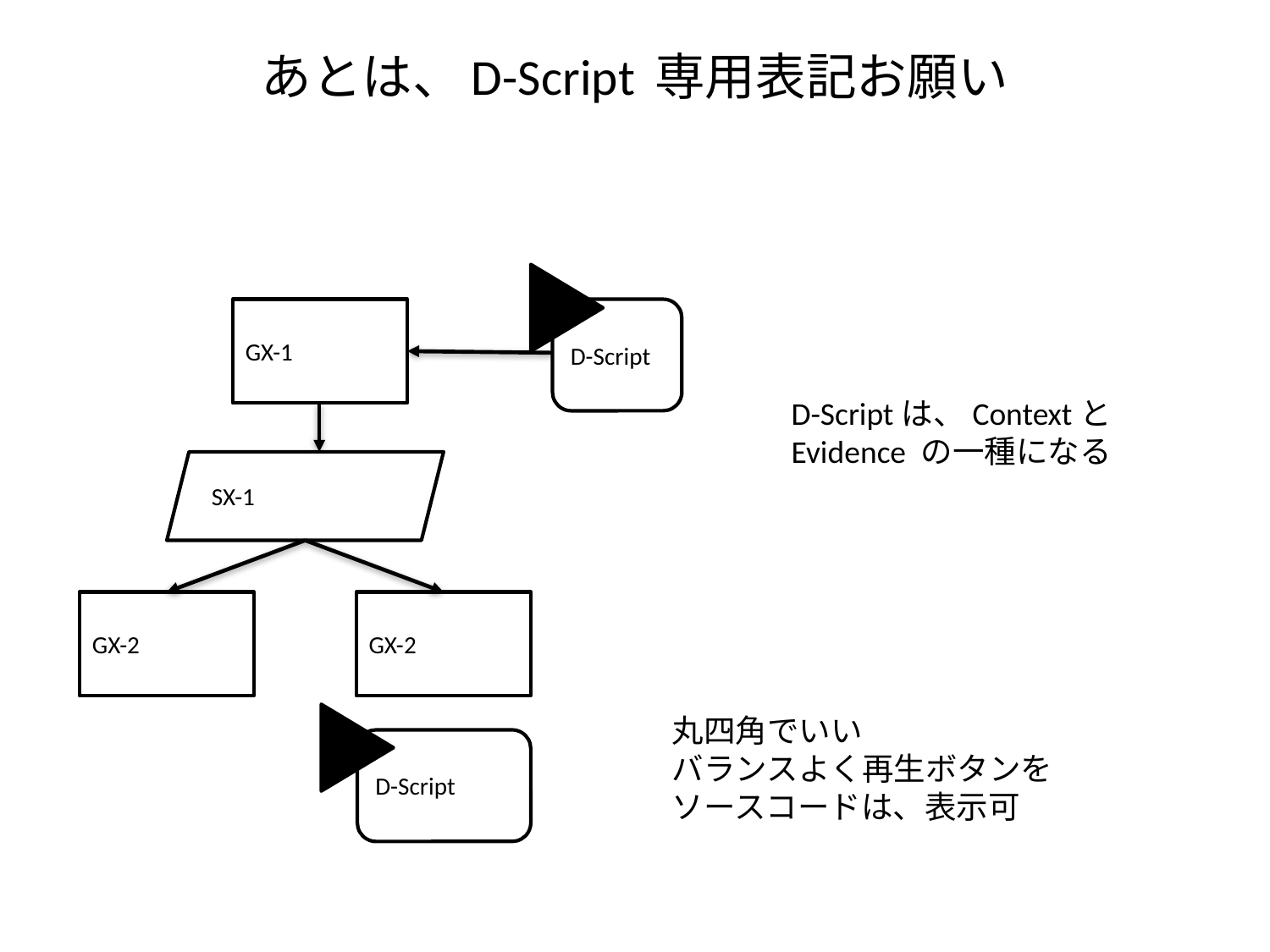

# あとは、D-Script 専用表記お願い

GX-1
D-Script
D-Scriptは、Contextと
Evidence の一種になる
SX-1
GX-2
GX-2
丸四角でいい
バランスよく再生ボタンを
ソースコードは、表示可

D-Script